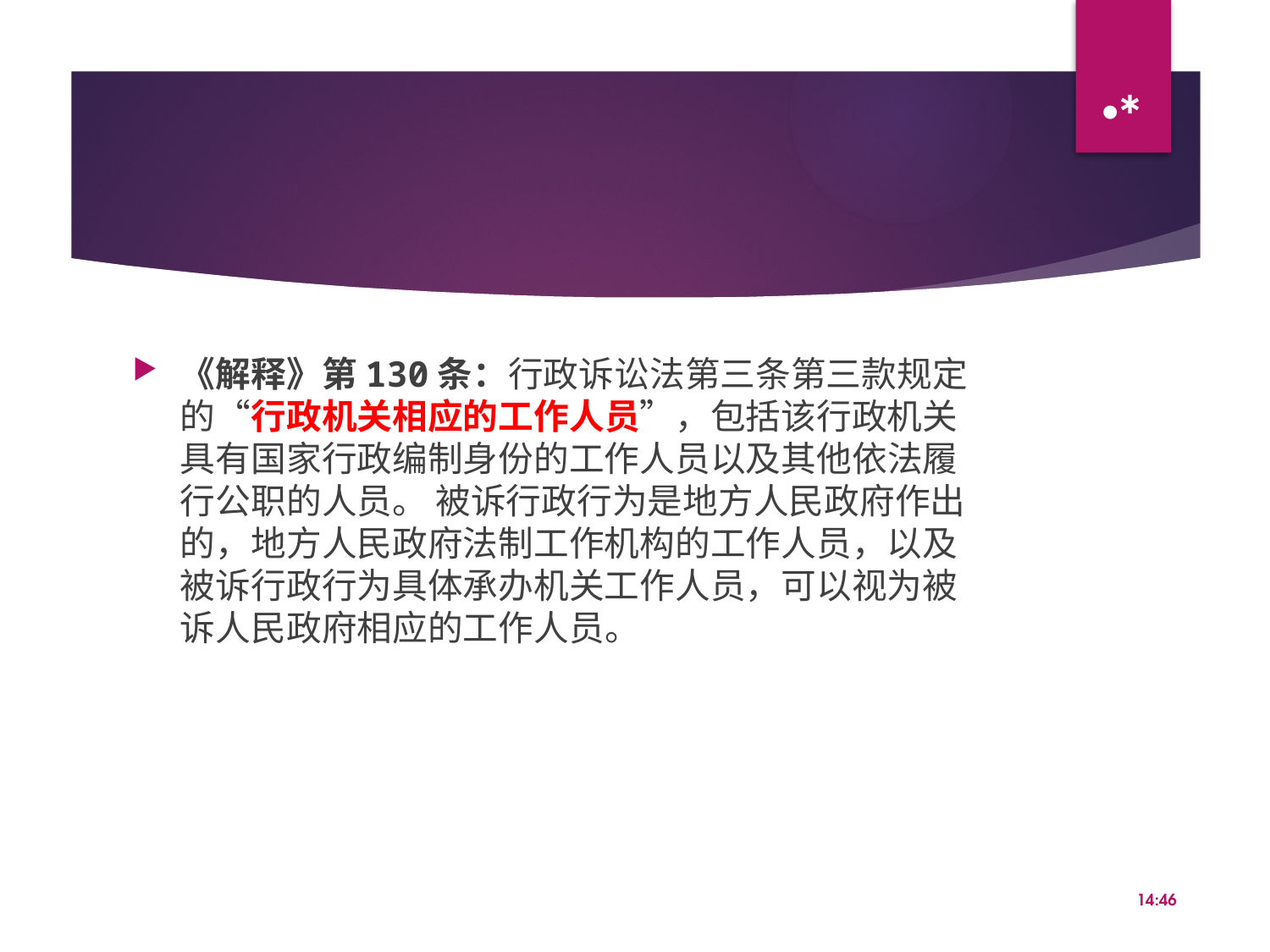

*
#
《解释》第130条：行政诉讼法第三条第三款规定的“行政机关相应的工作人员”，包括该行政机关具有国家行政编制身份的工作人员以及其他依法履行公职的人员。 被诉行政行为是地方人民政府作出的，地方人民政府法制工作机构的工作人员，以及被诉行政行为具体承办机关工作人员，可以视为被诉人民政府相应的工作人员。

14:46